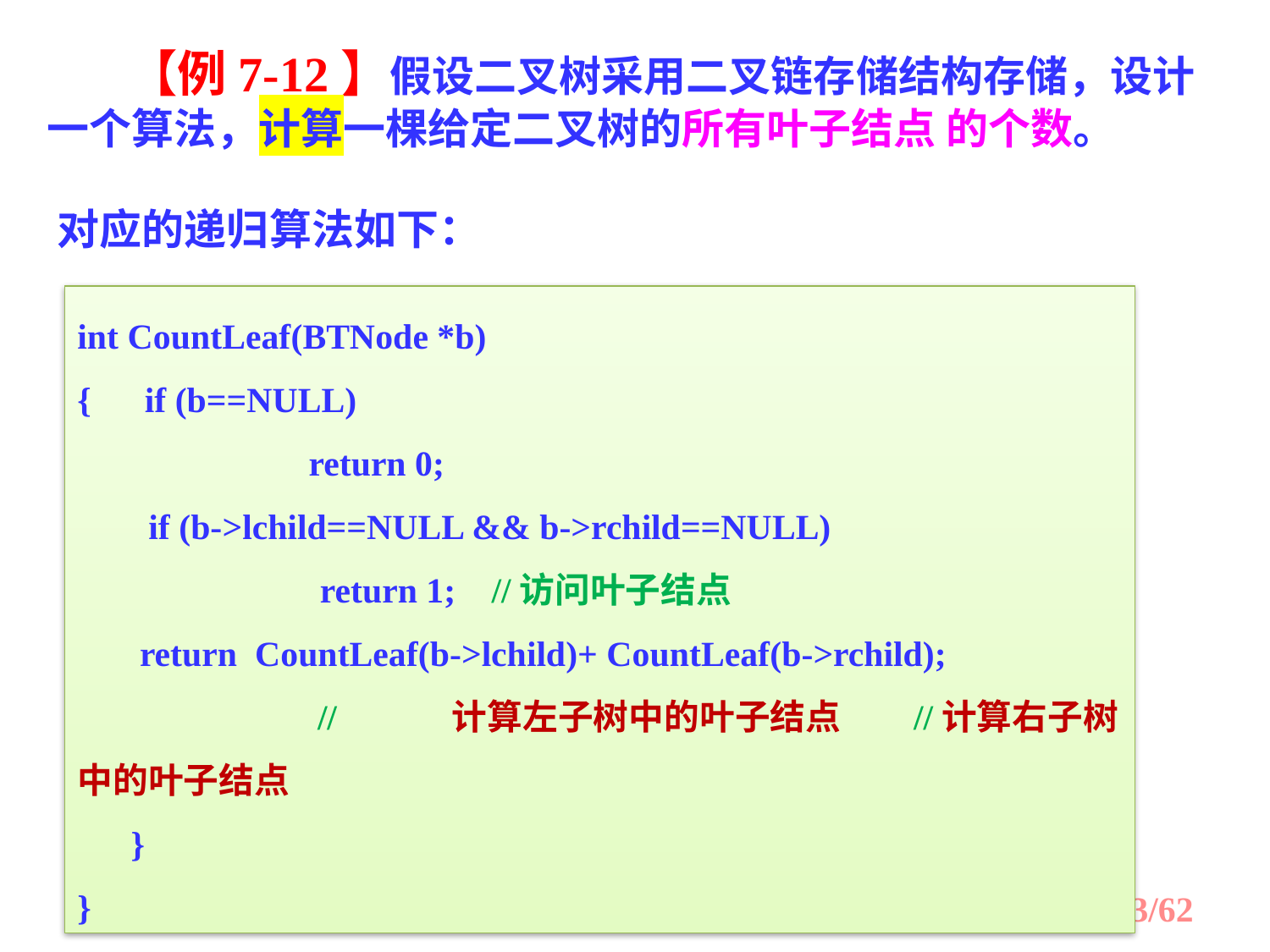

【例7-12】假设二叉树采用二叉链存储结构存储，设计一个算法，计算一棵给定二叉树的所有叶子结点 的个数。
对应的递归算法如下：
int CountLeaf(BTNode *b)
{      if (b==NULL)
                          return 0;
        if (b->lchild==NULL && b->rchild==NULL)
	             return 1;    //访问叶子结点
       return  CountLeaf(b->lchild)+ CountLeaf(b->rchild);                                               //            计算左子树中的叶子结点        //计算右子树中的叶子结点
      }
}
13/62